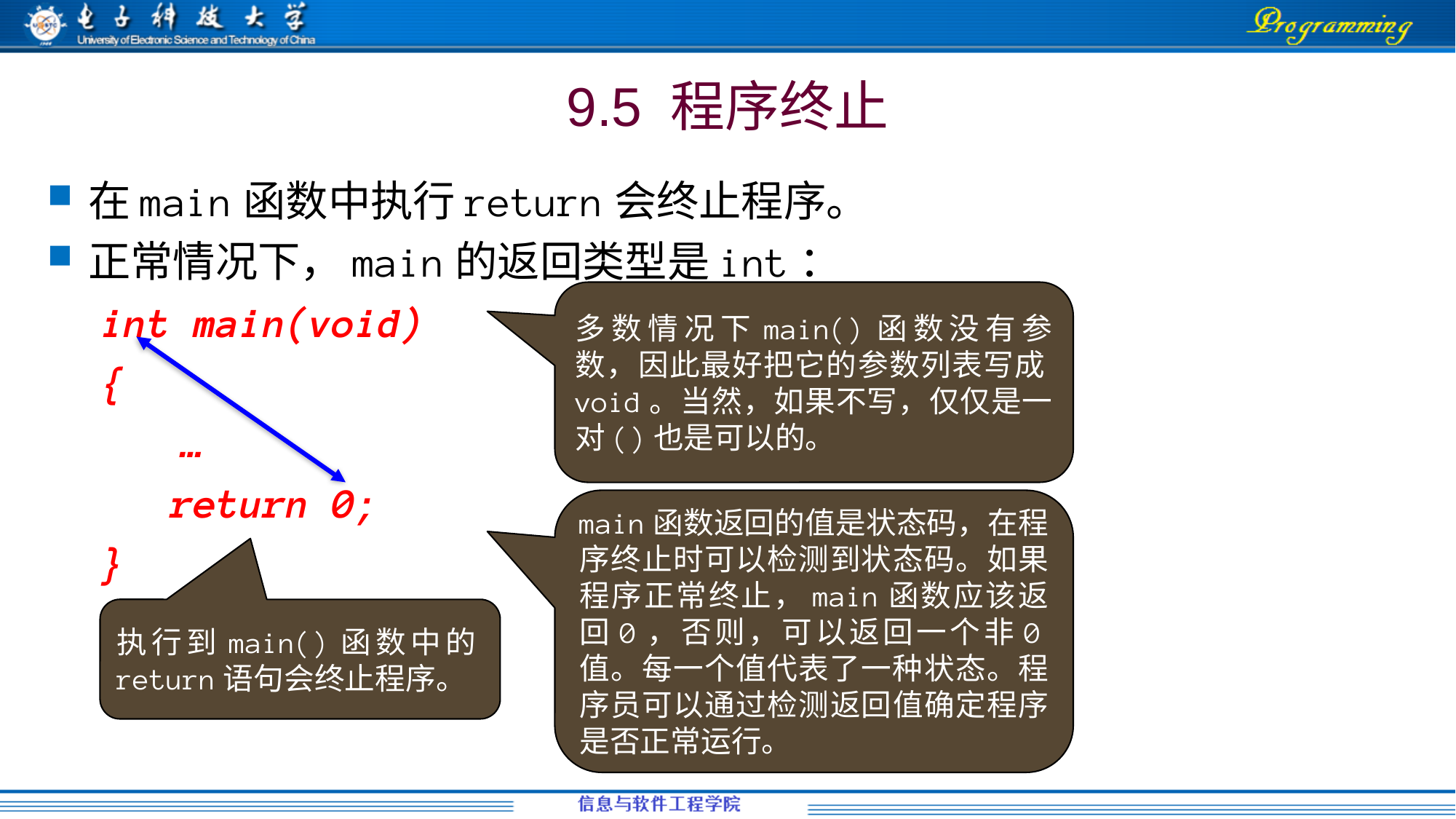

# 9.5 程序终止
在main函数中执行return会终止程序。
正常情况下，main的返回类型是int：
int main(void)
{
	  …
   return 0;
}
多数情况下main()函数没有参数，因此最好把它的参数列表写成void。当然，如果不写，仅仅是一对()也是可以的。
main函数返回的值是状态码，在程序终止时可以检测到状态码。如果程序正常终止，main函数应该返回0，否则，可以返回一个非0值。每一个值代表了一种状态。程序员可以通过检测返回值确定程序是否正常运行。
执行到main()函数中的return语句会终止程序。